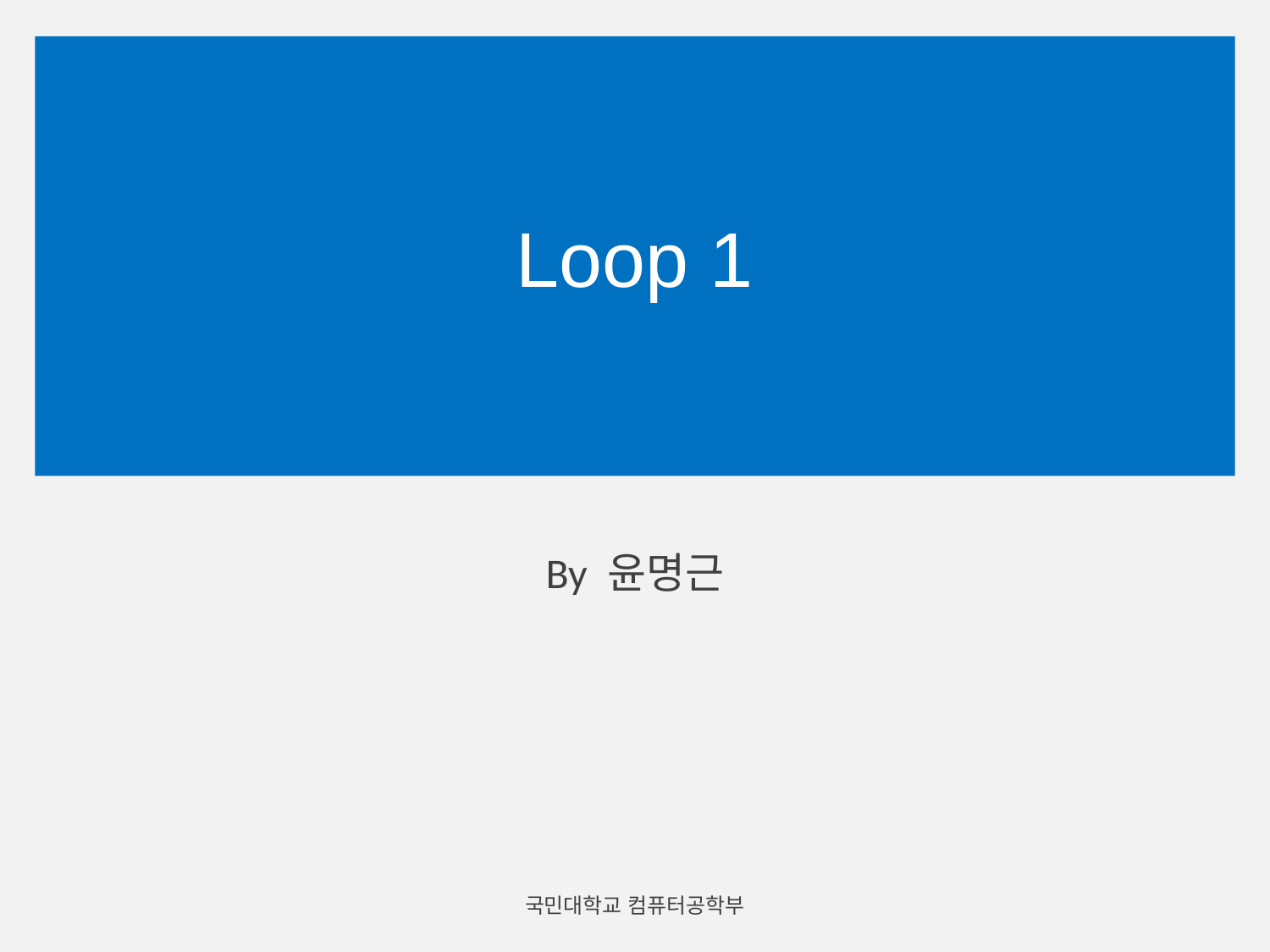

# Loop 1
By 윤명근
국민대학교 컴퓨터공학부